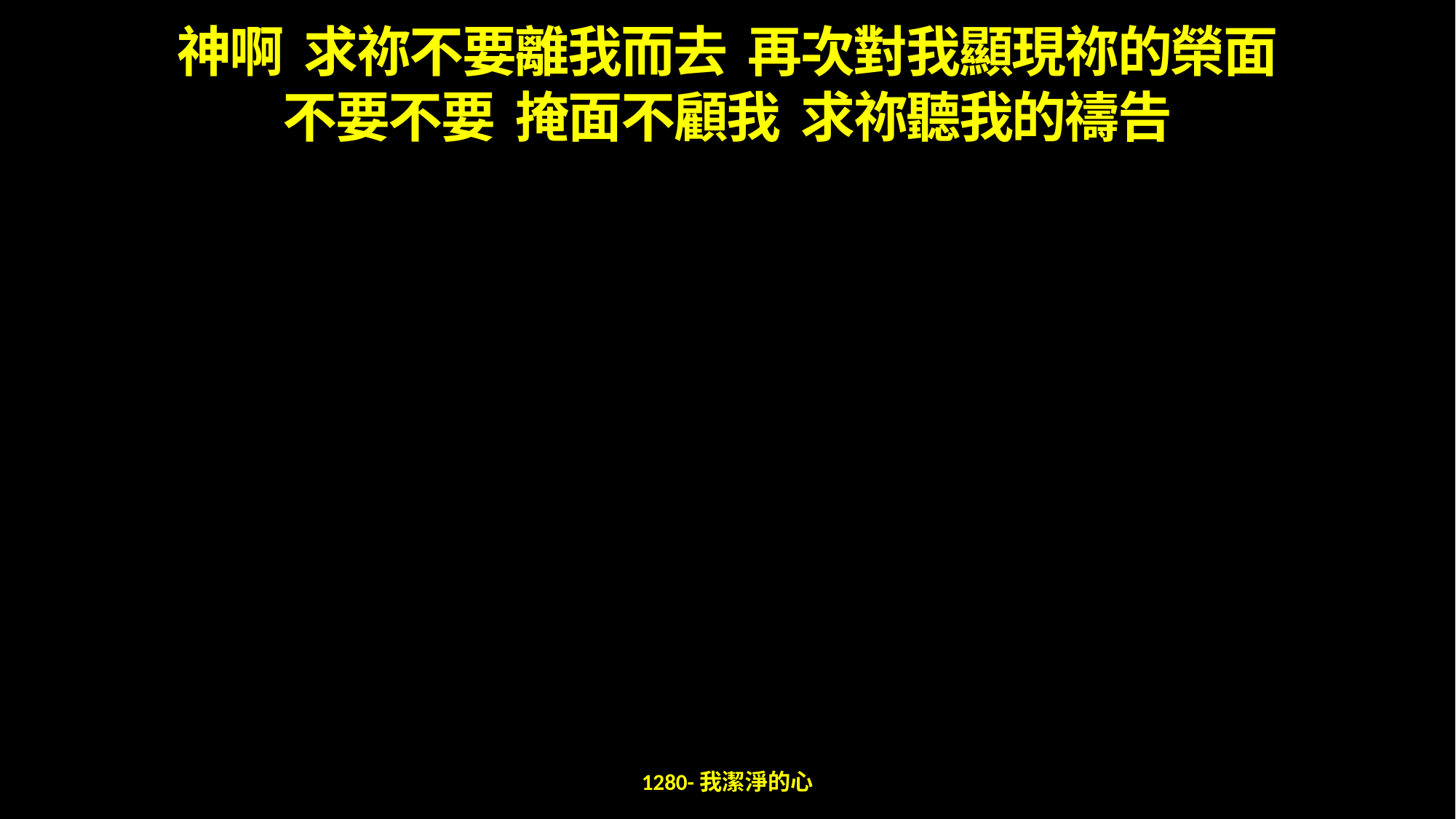

神啊  求祢不要離我而去  再次對我顯現祢的榮面
不要不要  掩面不顧我  求祢聽我的禱告
1280-我潔淨的心